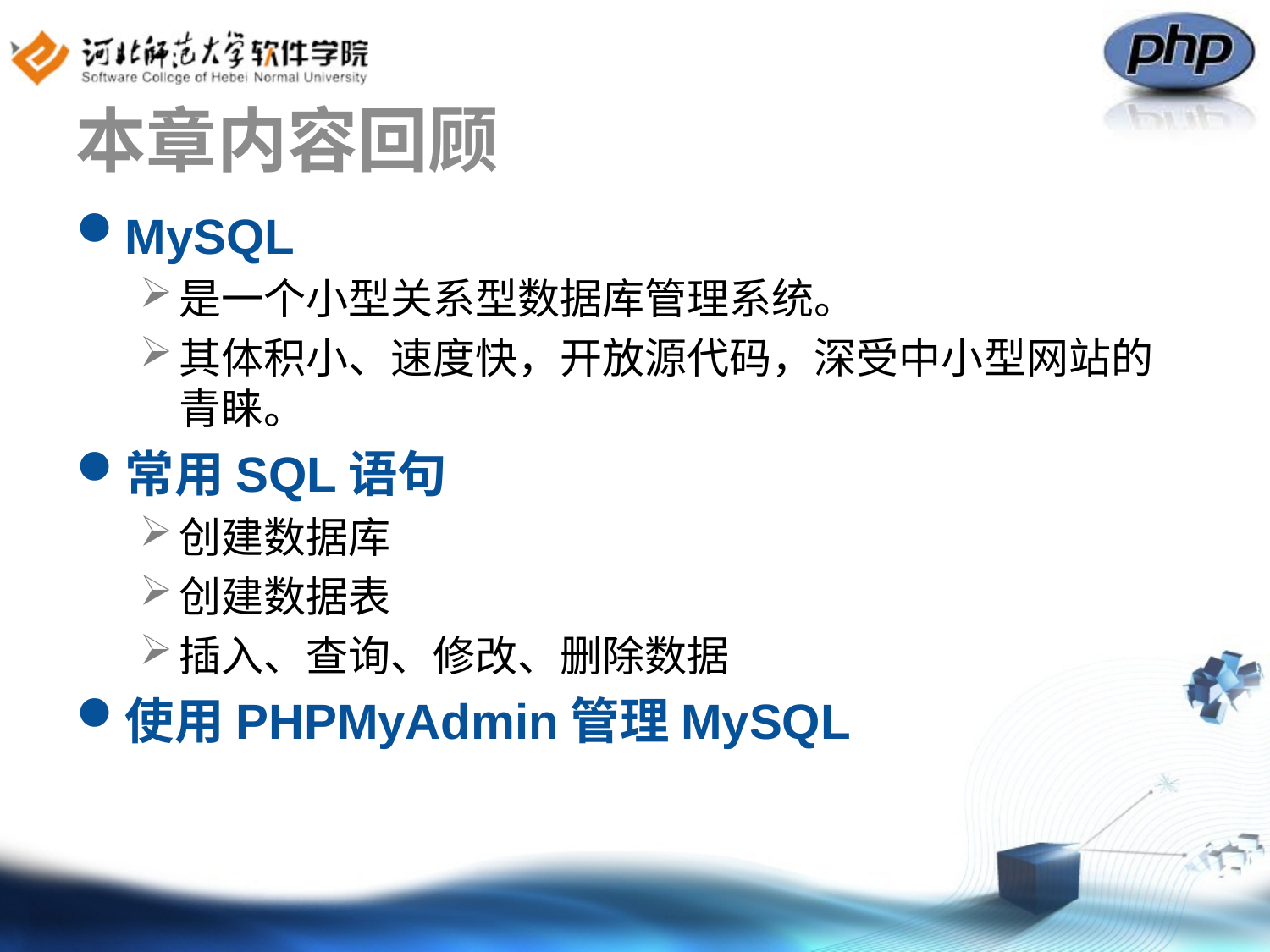

# 本章内容回顾
MySQL
是一个小型关系型数据库管理系统。
其体积小、速度快，开放源代码，深受中小型网站的青睐。
常用SQL语句
创建数据库
创建数据表
插入、查询、修改、删除数据
使用PHPMyAdmin管理MySQL